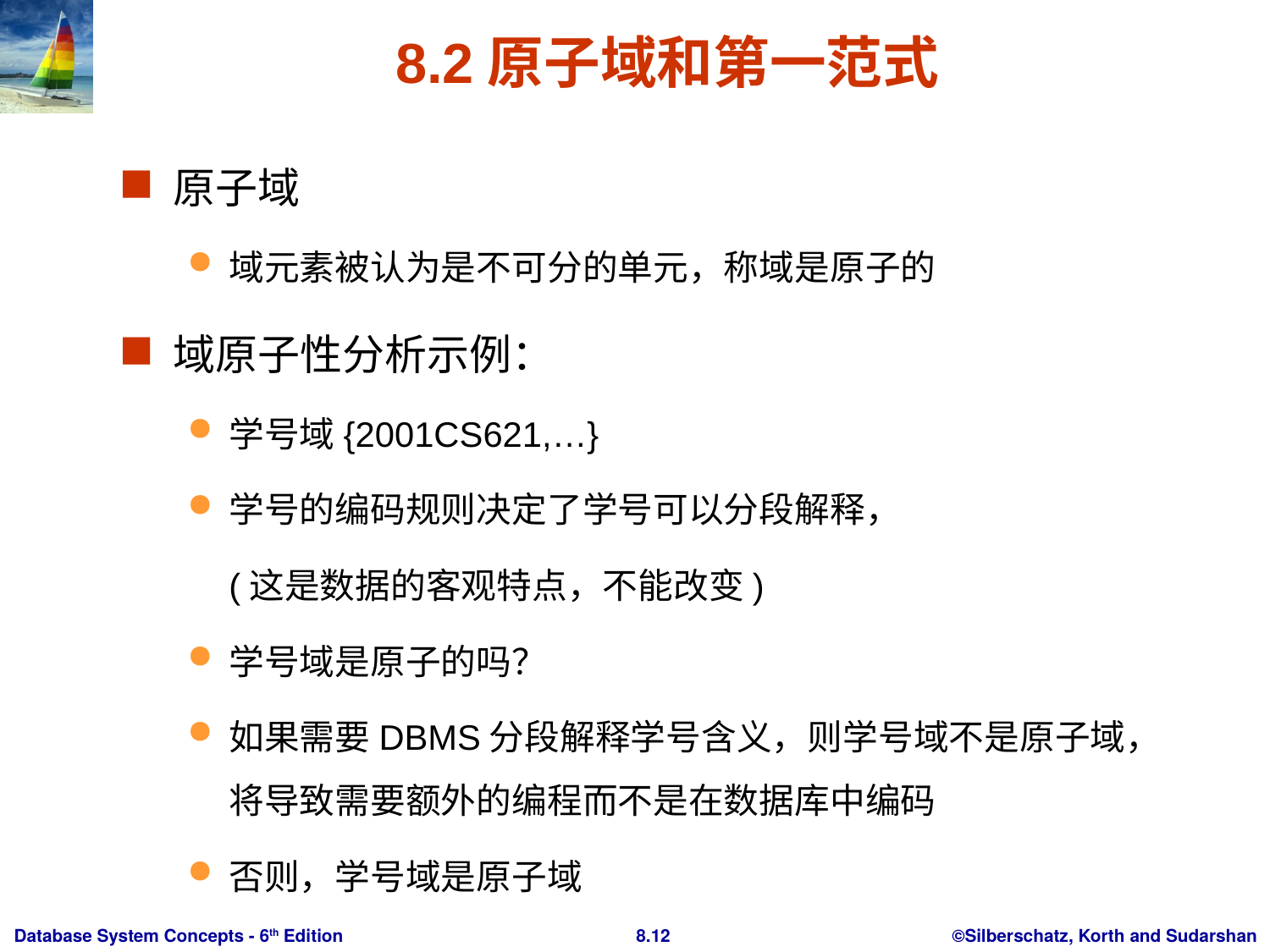

# 8.2原子域和第一范式
原子域
域元素被认为是不可分的单元，称域是原子的
域原子性分析示例：
学号域{2001CS621,…}
学号的编码规则决定了学号可以分段解释，
	(这是数据的客观特点，不能改变)
学号域是原子的吗？
如果需要DBMS分段解释学号含义，则学号域不是原子域，将导致需要额外的编程而不是在数据库中编码
否则，学号域是原子域